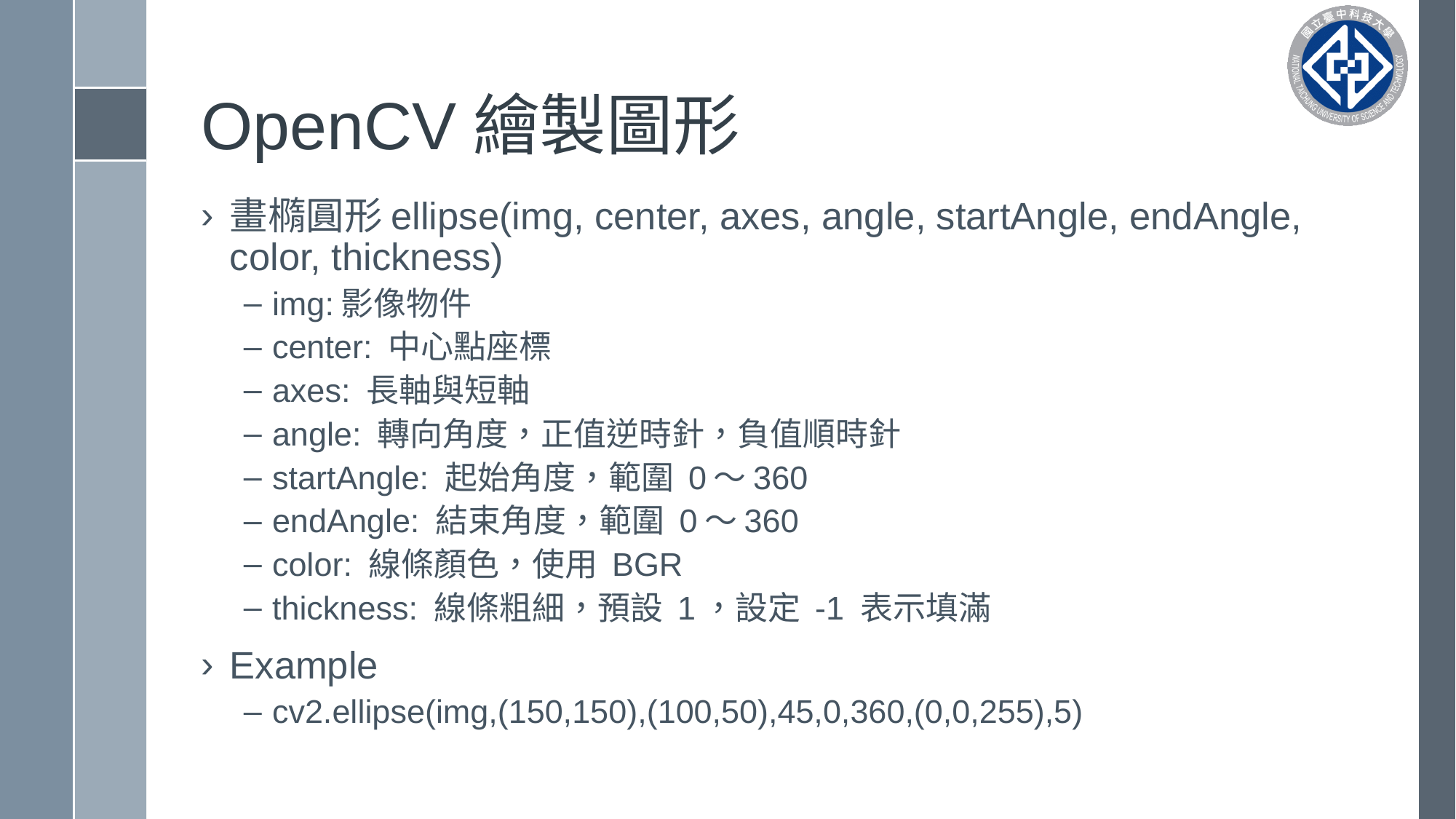

# OpenCV繪製圖形
畫橢圓形ellipse(img, center, axes, angle, startAngle, endAngle, color, thickness)
img:影像物件
center: 中心點座標
axes: 長軸與短軸
angle: 轉向角度，正值逆時針，負值順時針
startAngle: 起始角度，範圍 0～360
endAngle: 結束角度，範圍 0～360
color: 線條顏色，使用 BGR
thickness: 線條粗細，預設 1，設定 -1 表示填滿
Example
cv2.ellipse(img,(150,150),(100,50),45,0,360,(0,0,255),5)